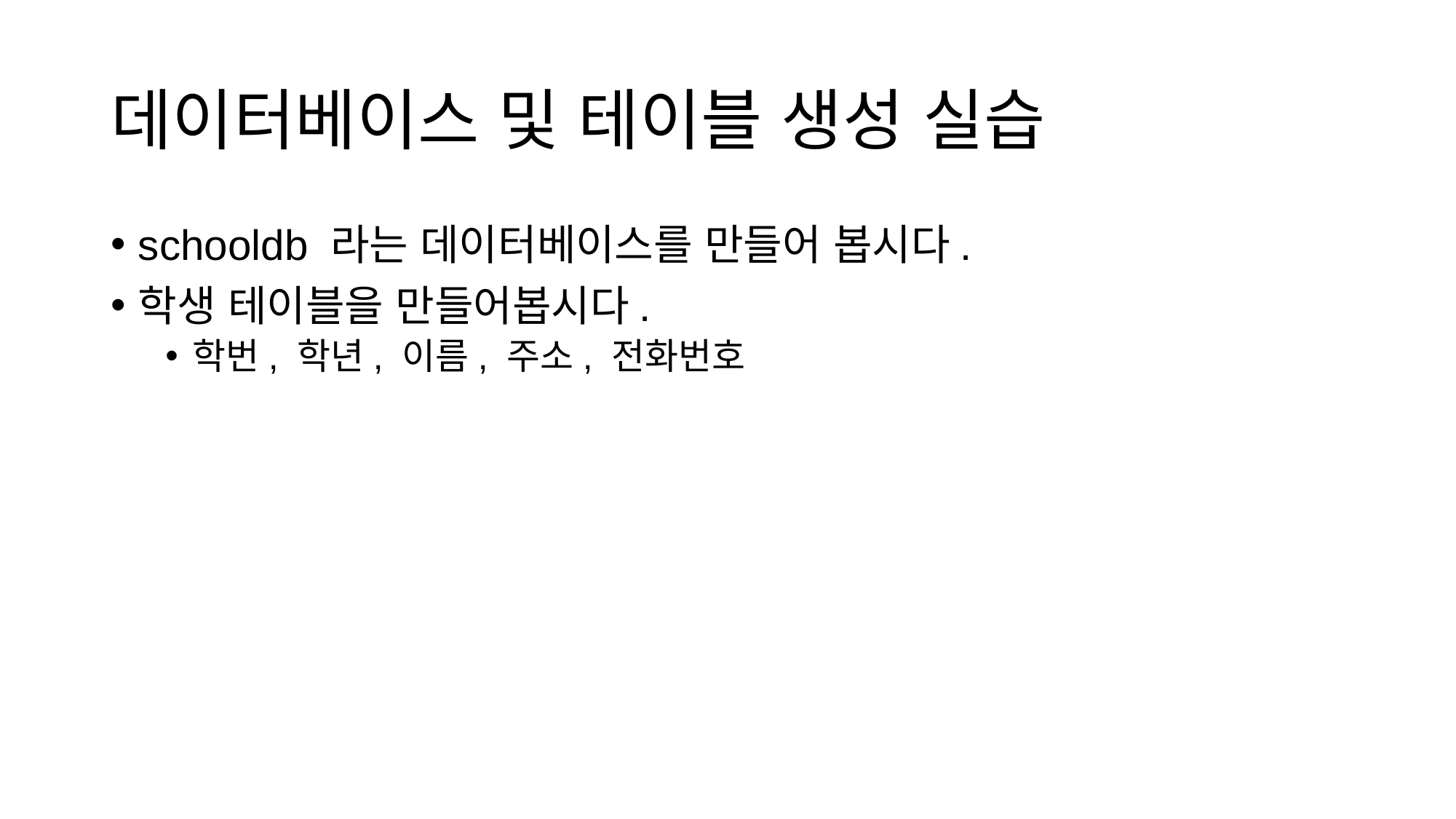

# 데이터베이스 및 테이블 생성 실습
schooldb 라는 데이터베이스를 만들어 봅시다.
학생 테이블을 만들어봅시다.
학번, 학년, 이름, 주소, 전화번호